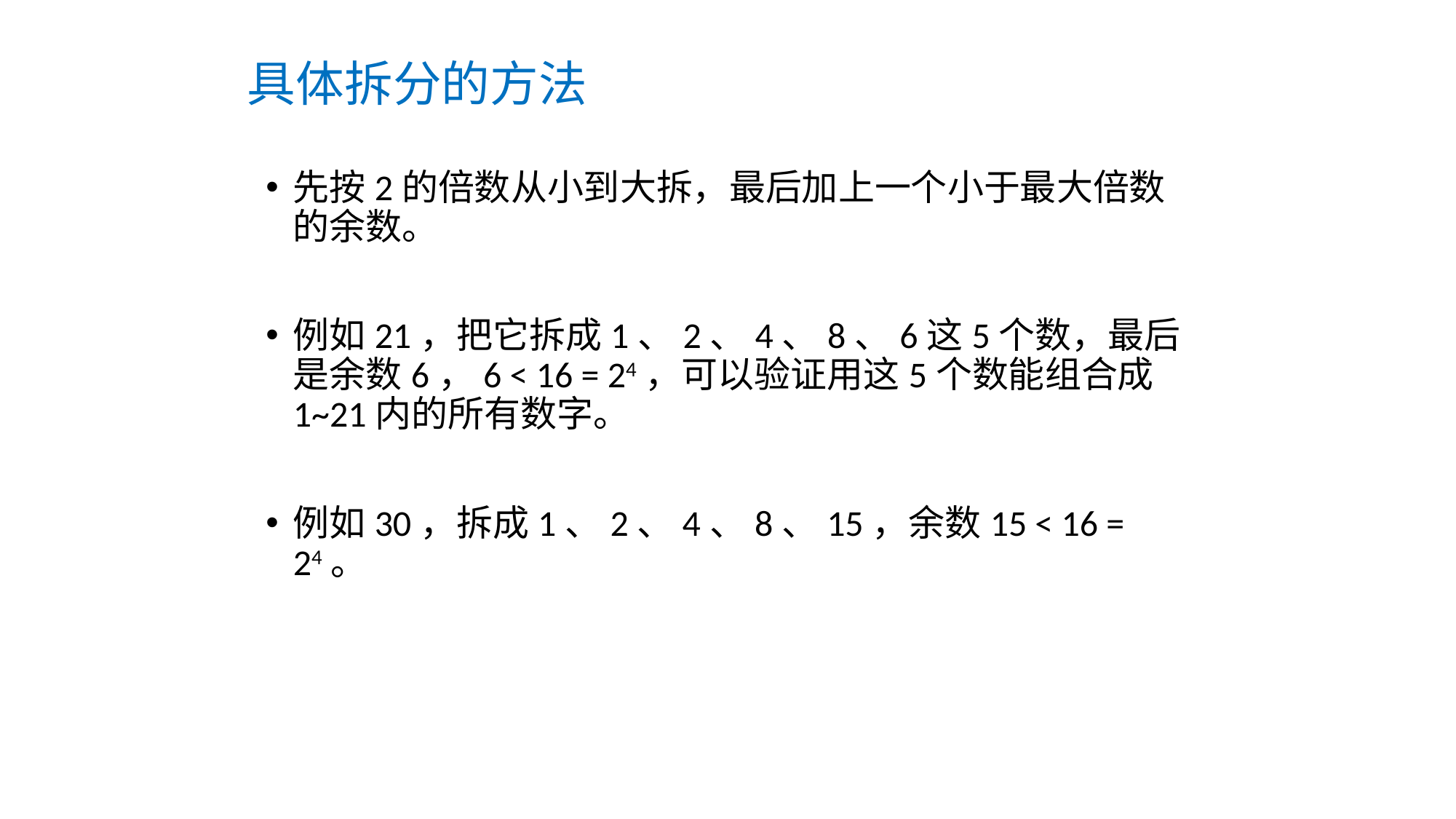

# 具体拆分的方法
先按2的倍数从小到大拆，最后加上一个小于最大倍数的余数。

例如21，把它拆成1、2、4、8、6这5个数，最后是余数6，6 < 16 = 24，可以验证用这5个数能组合成1~21内的所有数字。

例如30，拆成1、2、4、8、15，余数15 < 16 = 24。